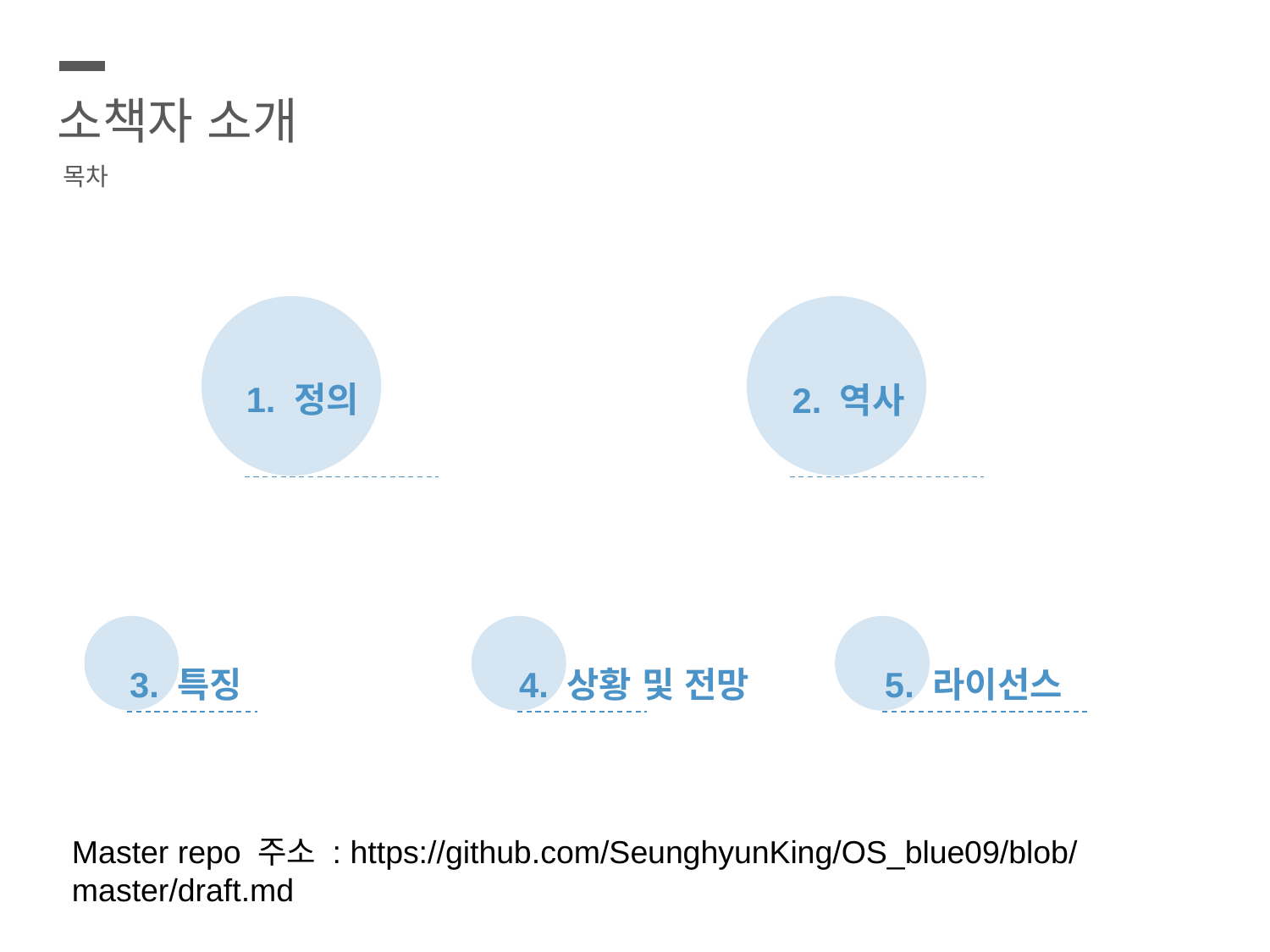

소책자 소개
목차

1. 정의
2. 역사

3. 특징
4. 상황 및 전망
5. 라이선스
Master repo 주소 : https://github.com/SeunghyunKing/OS_blue09/blob/master/draft.md